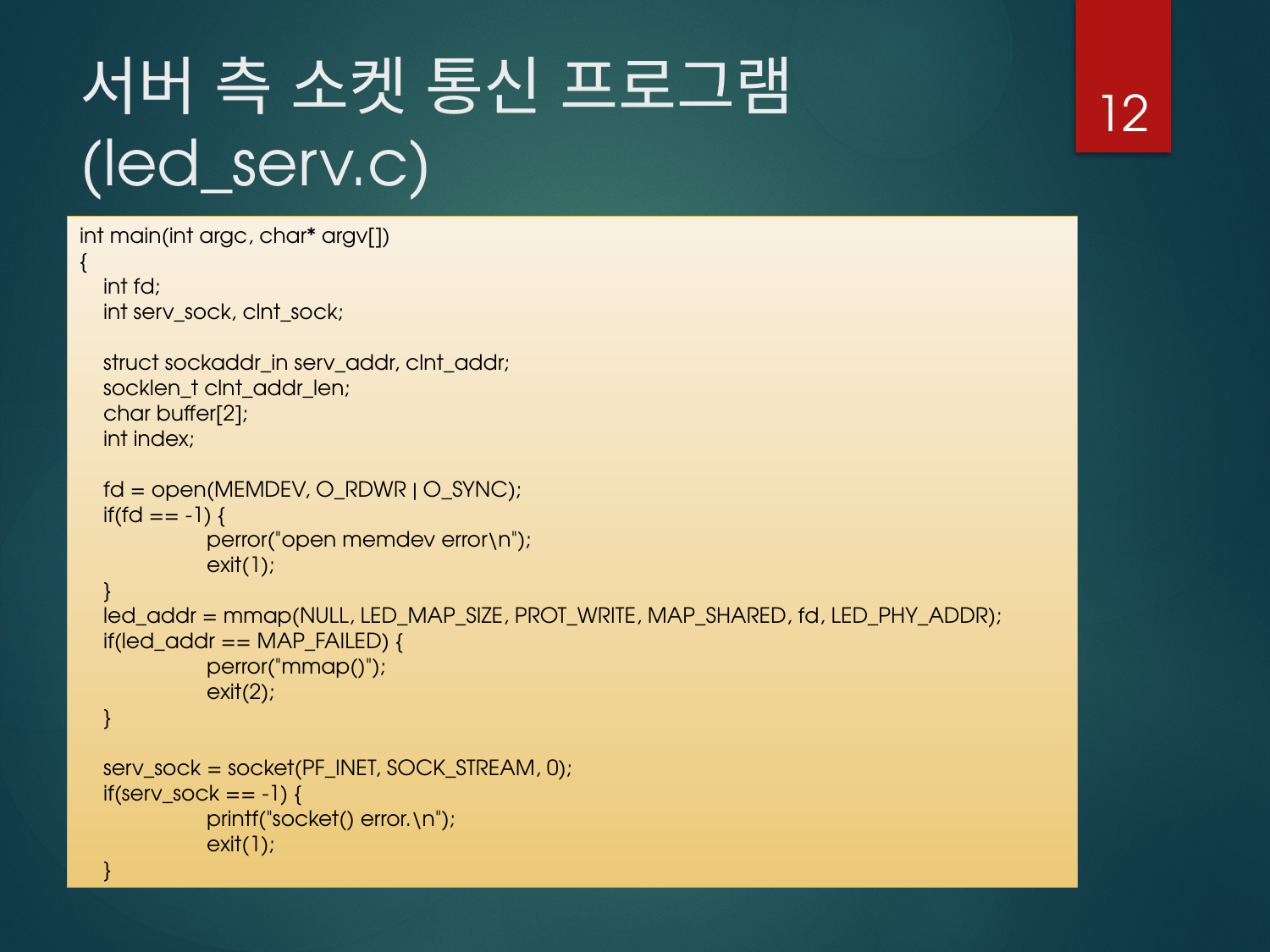

# 서버 측 소켓 통신 프로그램(led_serv.c)
12
int main(int argc, char* argv[])
{
    int fd;
    int serv_sock, clnt_sock;

    struct sockaddr_in serv_addr, clnt_addr;
    socklen_t clnt_addr_len;
    char buffer[2];
    int index;

    fd = open(MEMDEV, O_RDWR | O_SYNC);
    if(fd == -1) {
	perror("open memdev error\n");
	exit(1);
    }
    led_addr = mmap(NULL, LED_MAP_SIZE, PROT_WRITE, MAP_SHARED, fd, LED_PHY_ADDR);
    if(led_addr == MAP_FAILED) {
	perror("mmap()");
	exit(2);
    }

    serv_sock = socket(PF_INET, SOCK_STREAM, 0);
    if(serv_sock == -1) {
	printf("socket() error.\n");
	exit(1);
    }